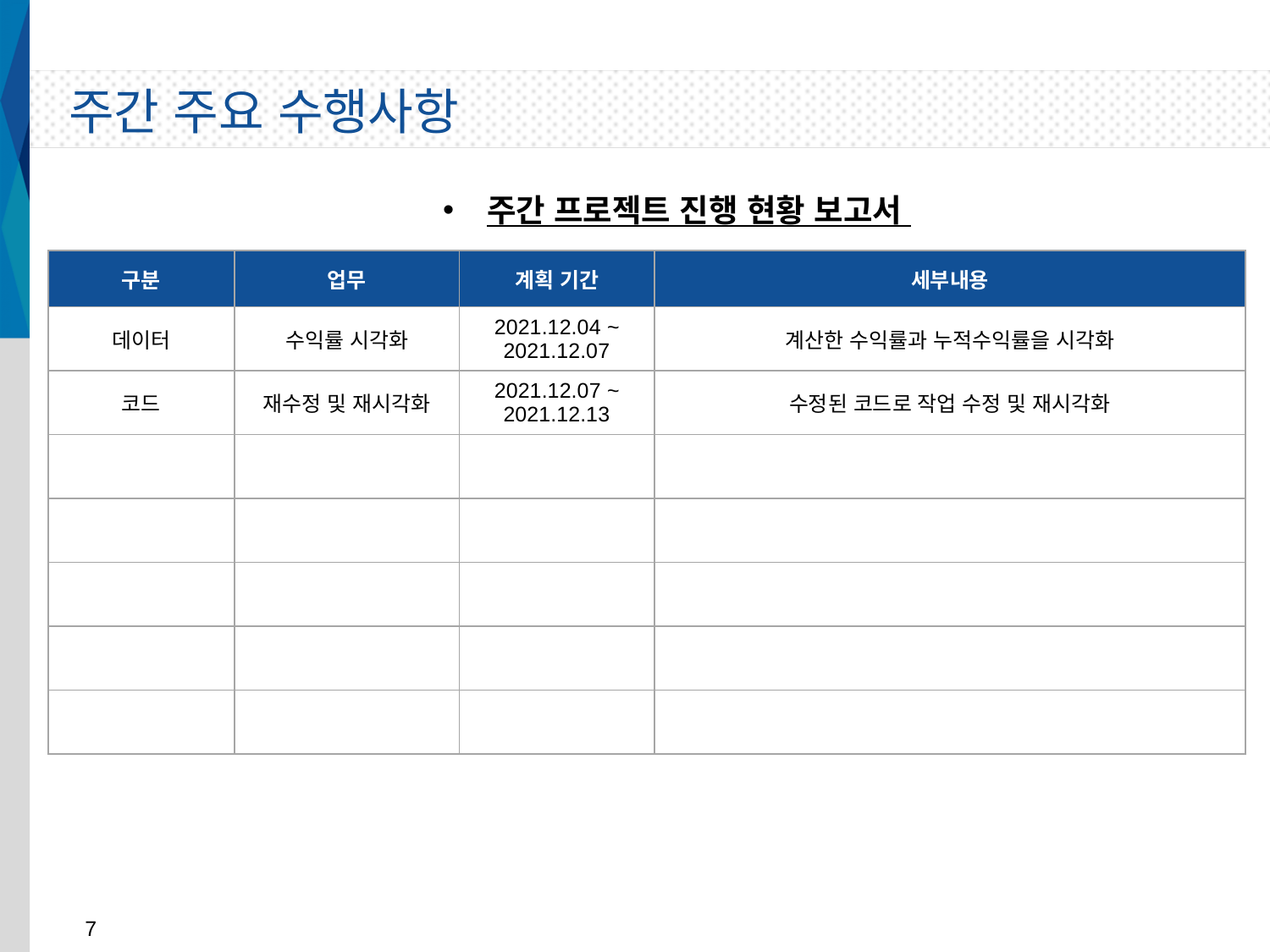

주간 주요 수행사항
주간 프로젝트 진행 현황 보고서

| 구분 | 업무 | 계획 기간 | 세부내용 |
| --- | --- | --- | --- |
| 데이터 | 수익률 시각화 | 2021.12.04 ~ 2021.12.07 | 계산한 수익률과 누적수익률을 시각화 |
| 코드 | 재수정 및 재시각화 | 2021.12.07 ~ 2021.12.13 | 수정된 코드로 작업 수정 및 재시각화 |
|  |  |  |  |
|  |  |  |  |
|  |  |  |  |
|  |  |  |  |
|  |  |  |  |